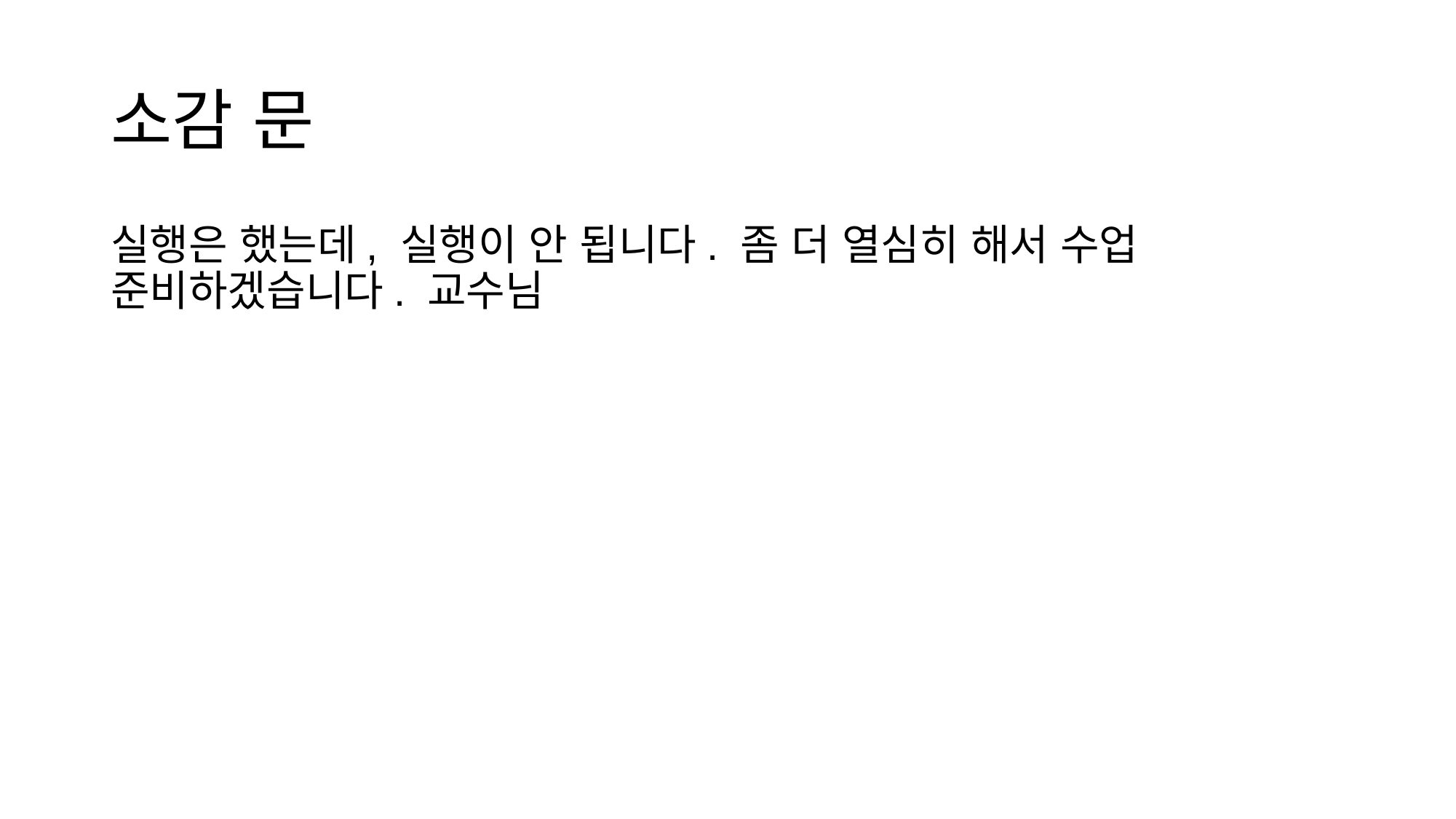

# 소감 문
실행은 했는데, 실행이 안 됩니다. 좀 더 열심히 해서 수업 준비하겠습니다. 교수님